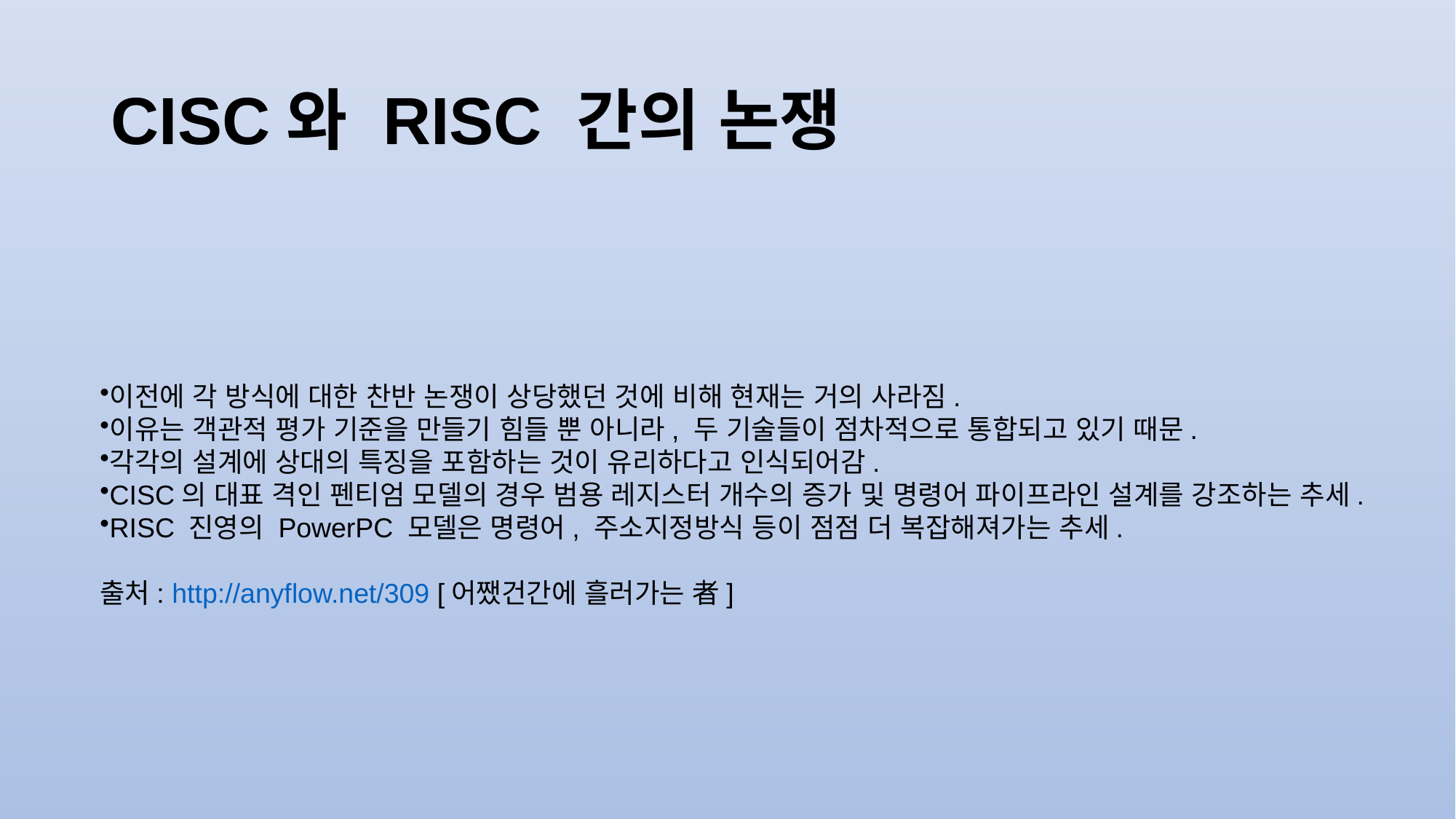

# CISC와 RISC 간의 논쟁

이전에 각 방식에 대한 찬반 논쟁이 상당했던 것에 비해 현재는 거의 사라짐.
이유는 객관적 평가 기준을 만들기 힘들 뿐 아니라, 두 기술들이 점차적으로 통합되고 있기 때문.
각각의 설계에 상대의 특징을 포함하는 것이 유리하다고 인식되어감.
CISC의 대표 격인 펜티엄 모델의 경우 범용 레지스터 개수의 증가 및 명령어 파이프라인 설계를 강조하는 추세.
RISC 진영의 PowerPC 모델은 명령어, 주소지정방식 등이 점점 더 복잡해져가는 추세.
출처: http://anyflow.net/309 [어쨌건간에 흘러가는 者]